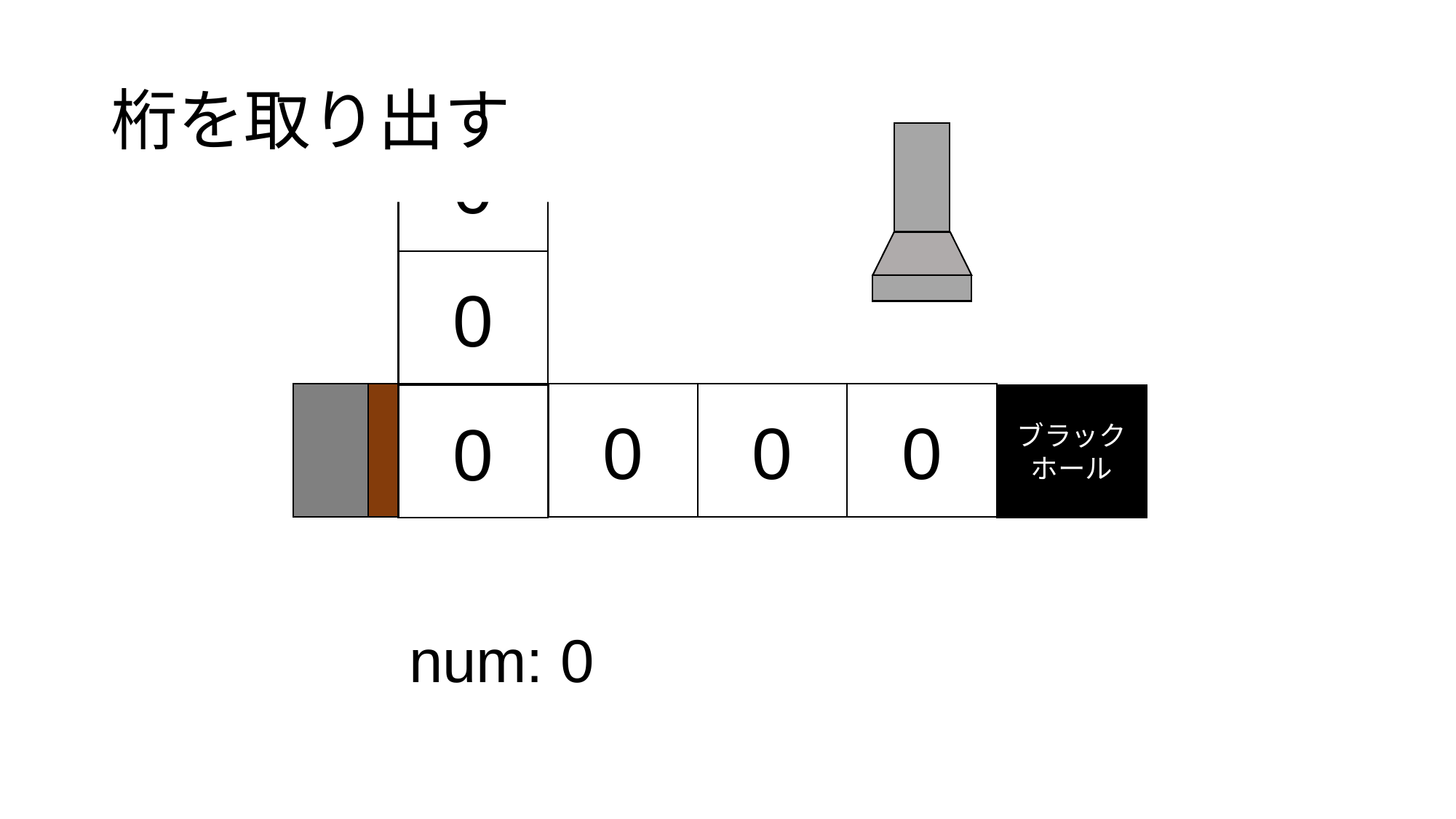

# 桁を取り出す
0

0
0
0

0

0
ブラックホール
num: 0